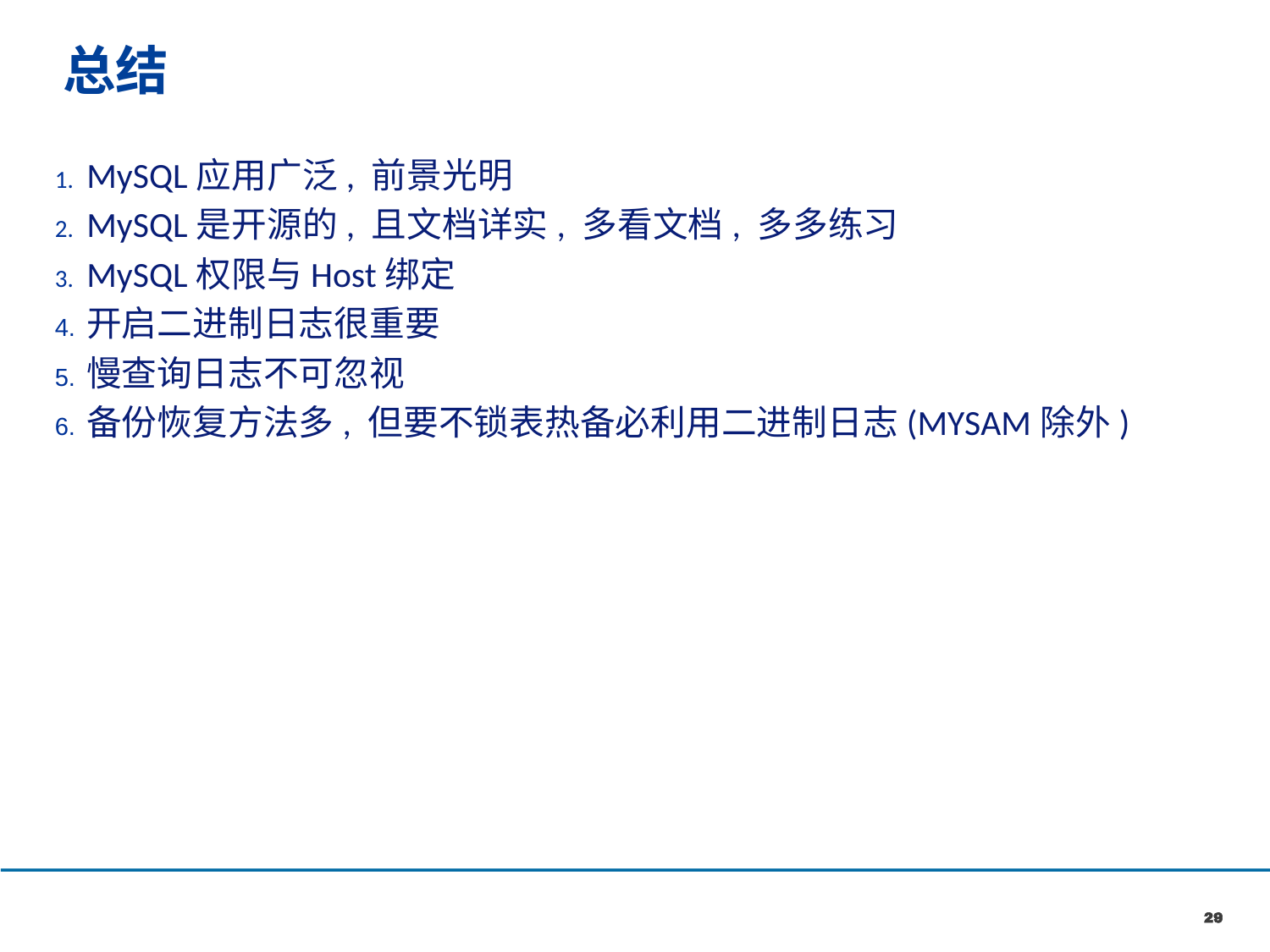

# 总结
MySQL应用广泛, 前景光明
MySQL是开源的, 且文档详实, 多看文档, 多多练习
MySQL权限与Host绑定
开启二进制日志很重要
慢查询日志不可忽视
备份恢复方法多, 但要不锁表热备必利用二进制日志(MYSAM除外)

29